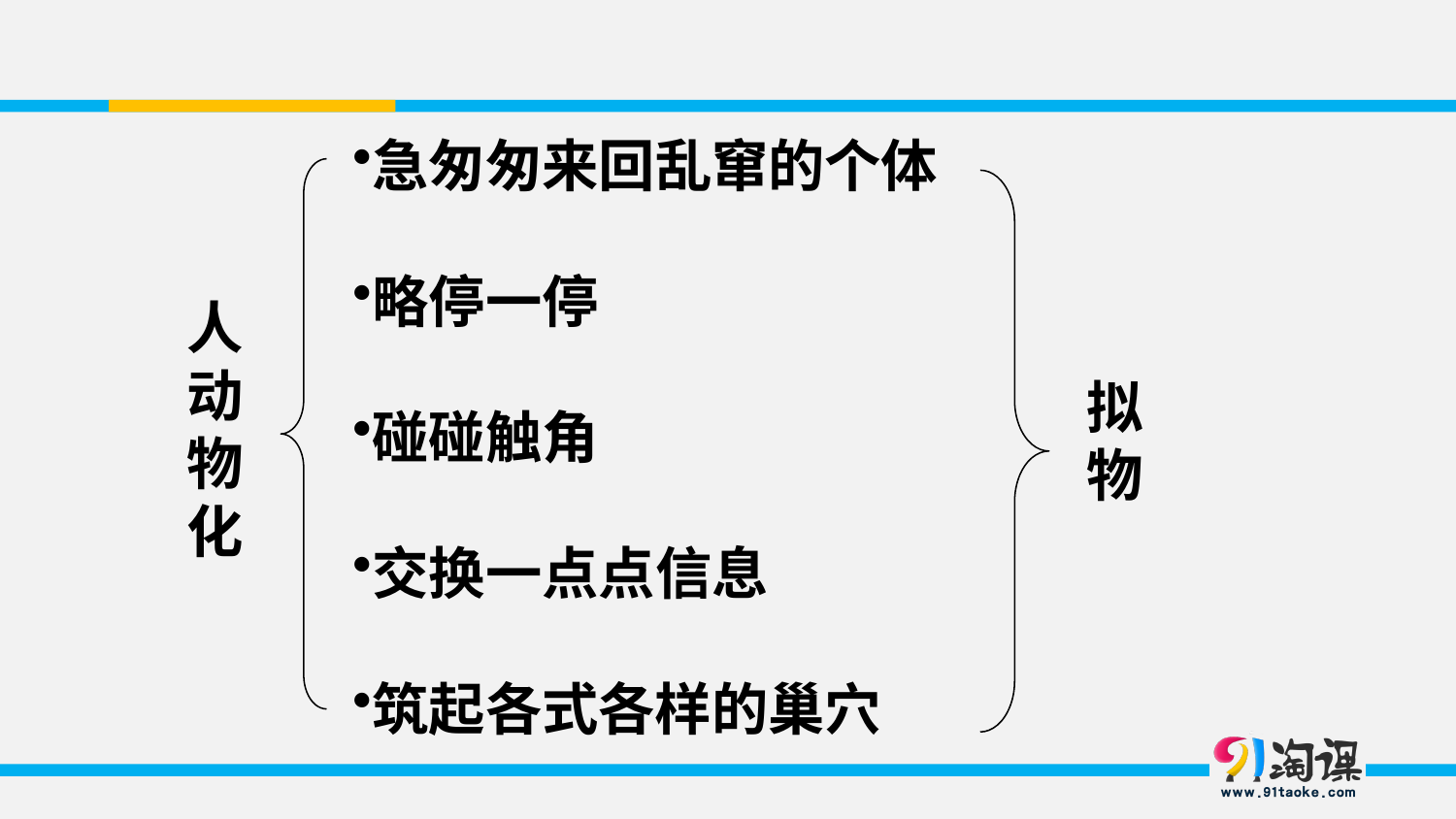

急匆匆来回乱窜的个体

略停一停

碰碰触角

交换一点点信息

筑起各式各样的巢穴

人动物化
拟物